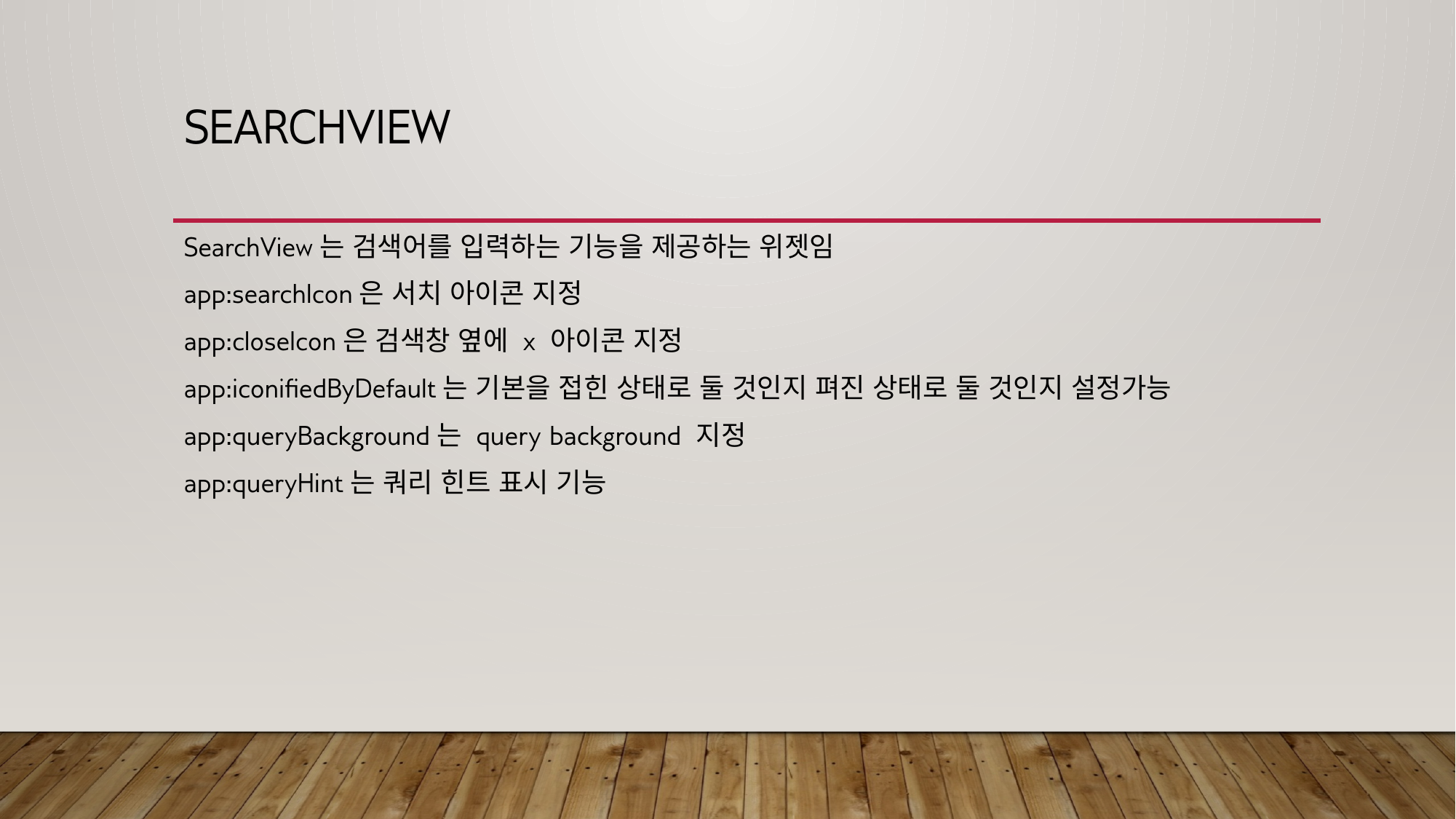

# searchview
SearchView는 검색어를 입력하는 기능을 제공하는 위젯임
app:searchIcon은 서치 아이콘 지정
app:closeIcon은 검색창 옆에 x 아이콘 지정
app:iconifiedByDefault는 기본을 접힌 상태로 둘 것인지 펴진 상태로 둘 것인지 설정가능
app:queryBackground는 query background 지정
app:queryHint는 쿼리 힌트 표시 기능